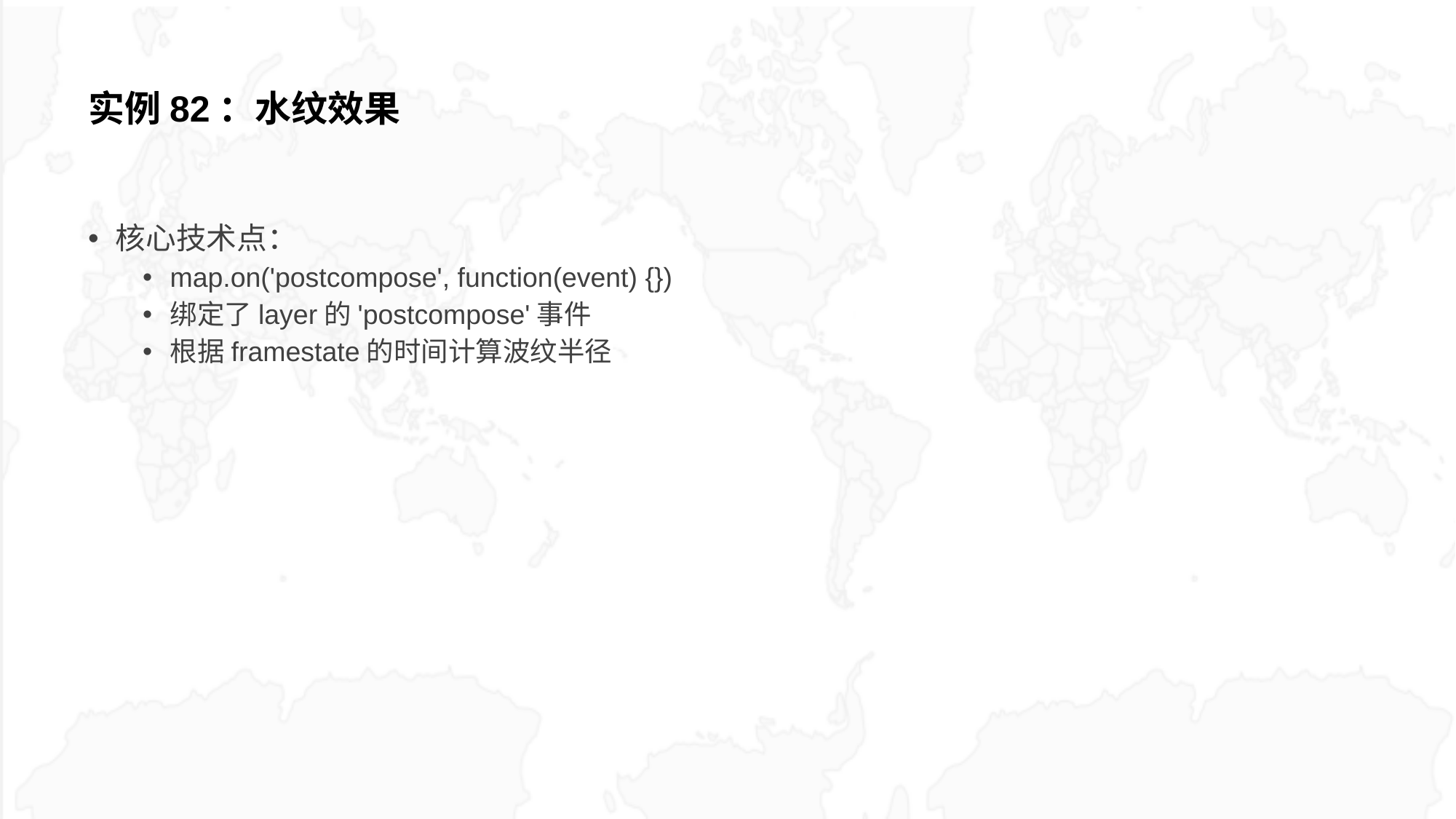

# 实例82：水纹效果
核心技术点：
map.on('postcompose', function(event) {})
绑定了layer的'postcompose'事件
根据framestate的时间计算波纹半径